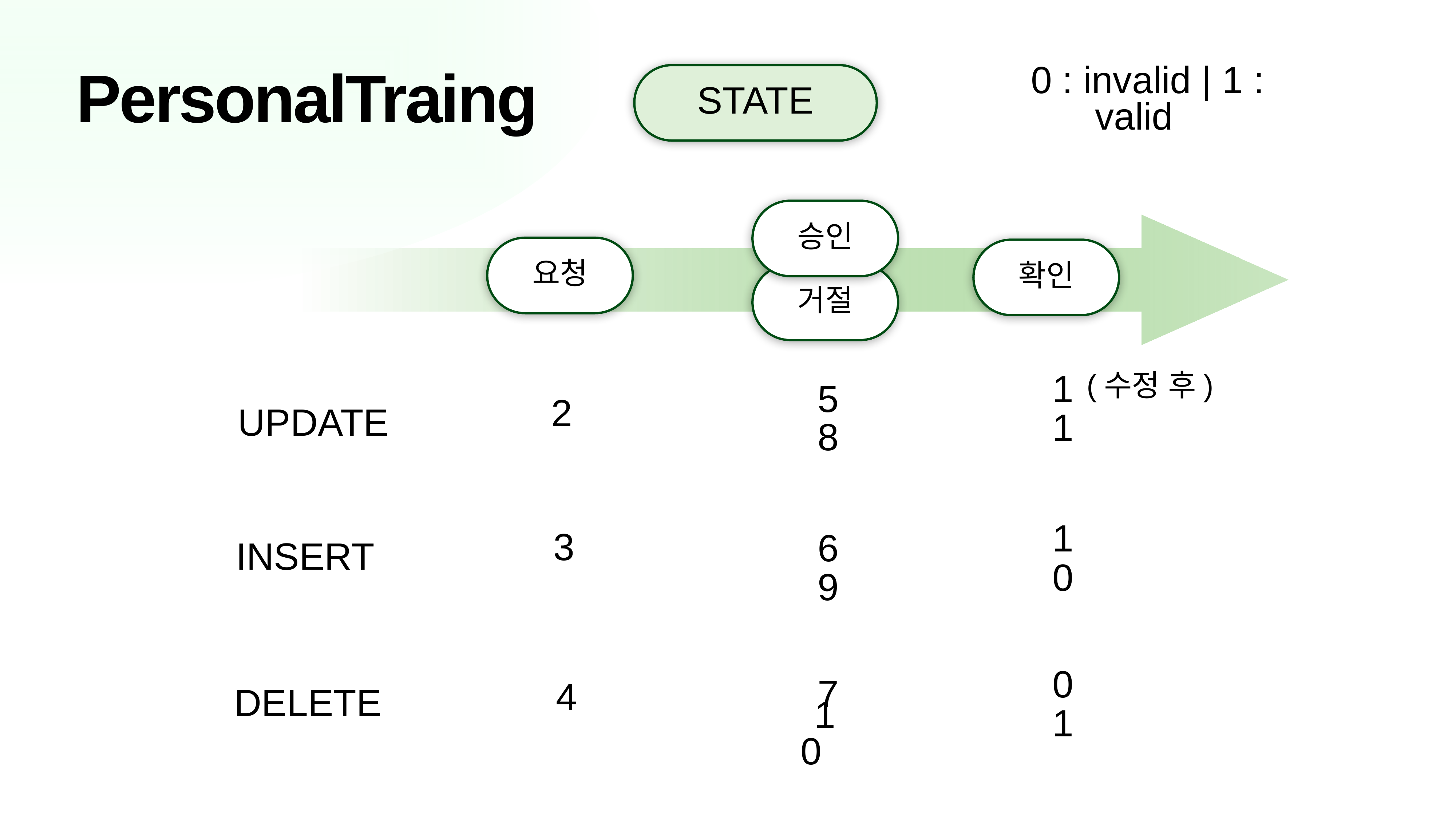

PersonalTraing

0 : invalid | 1 : valid
STATE

승인

요청
확인

거절
1
(수정 후)
5
2
UPDATE
1
8
1
3
6
INSERT
0
9
0
7
4
DELETE
1
10